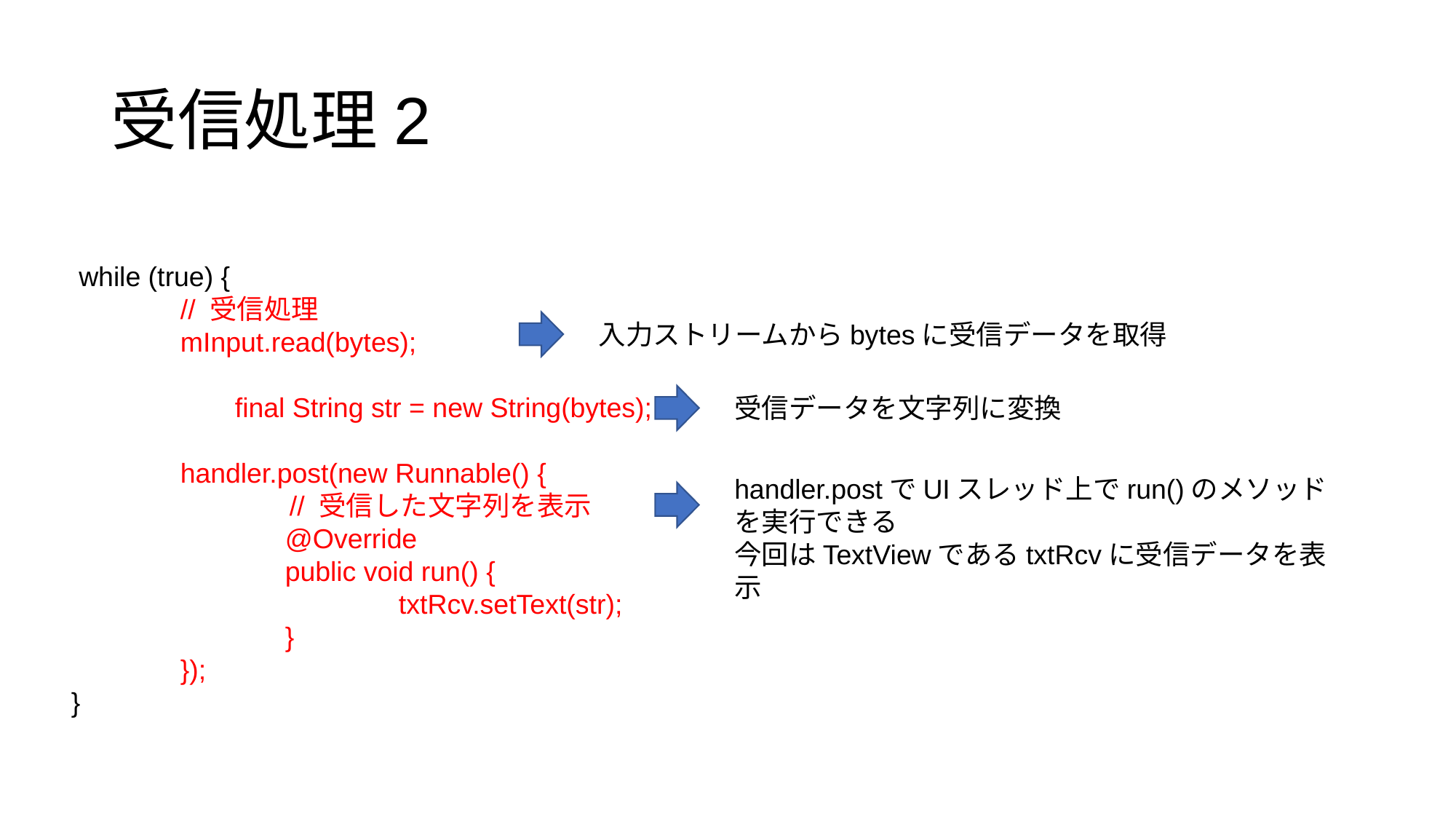

# 受信処理2
 while (true) {
	// 受信処理
	mInput.read(bytes);

	final String str = new String(bytes);

	handler.post(new Runnable() {
		// 受信した文字列を表示
                            @Override
                            public void run() {
			txtRcv.setText(str);
                            }
	});
}

入力ストリームからbytesに受信データを取得

受信データを文字列に変換
handler.postでUIスレッド上でrun()のメソッドを実行できる
今回はTextViewであるtxtRcvに受信データを表示